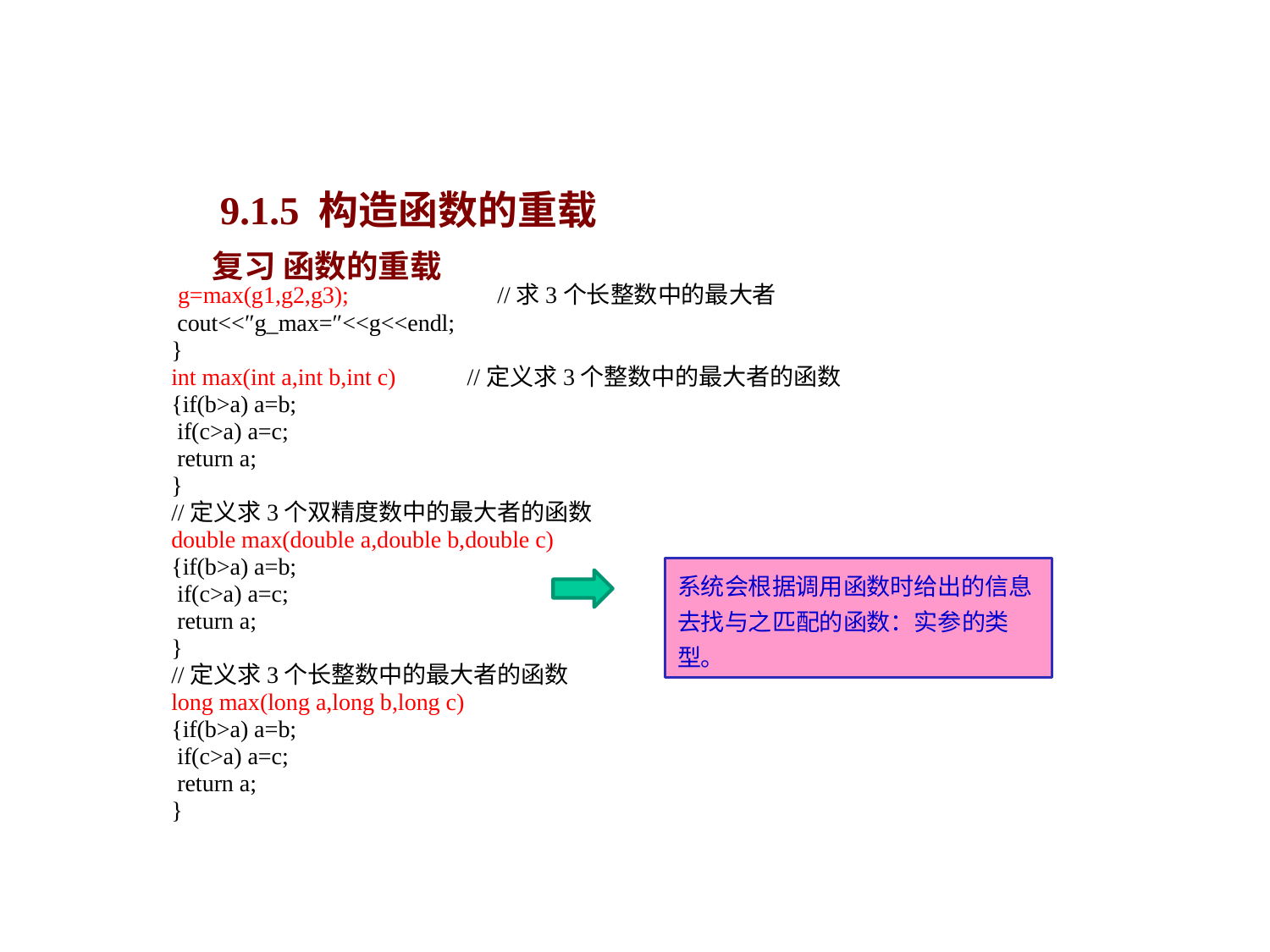

9.1.5 构造函数的重载
复习 函数的重载
 g=max(g1,g2,g3);                         //求3个长整数中的最大者
 cout<<″g_max=″<<g<<endl;
}
int max(int a,int b,int c)            //定义求3个整数中的最大者的函数
{if(b>a) a=b;
 if(c>a) a=c;
 return a;
}
//定义求3个双精度数中的最大者的函数
double max(double a,double b,double c)
{if(b>a) a=b;
 if(c>a) a=c;
 return a;
}
//定义求3个长整数中的最大者的函数
long max(long a,long b,long c)
{if(b>a) a=b;
 if(c>a) a=c;
 return a;
}
系统会根据调用函数时给出的信息去找与之匹配的函数：实参的类型。